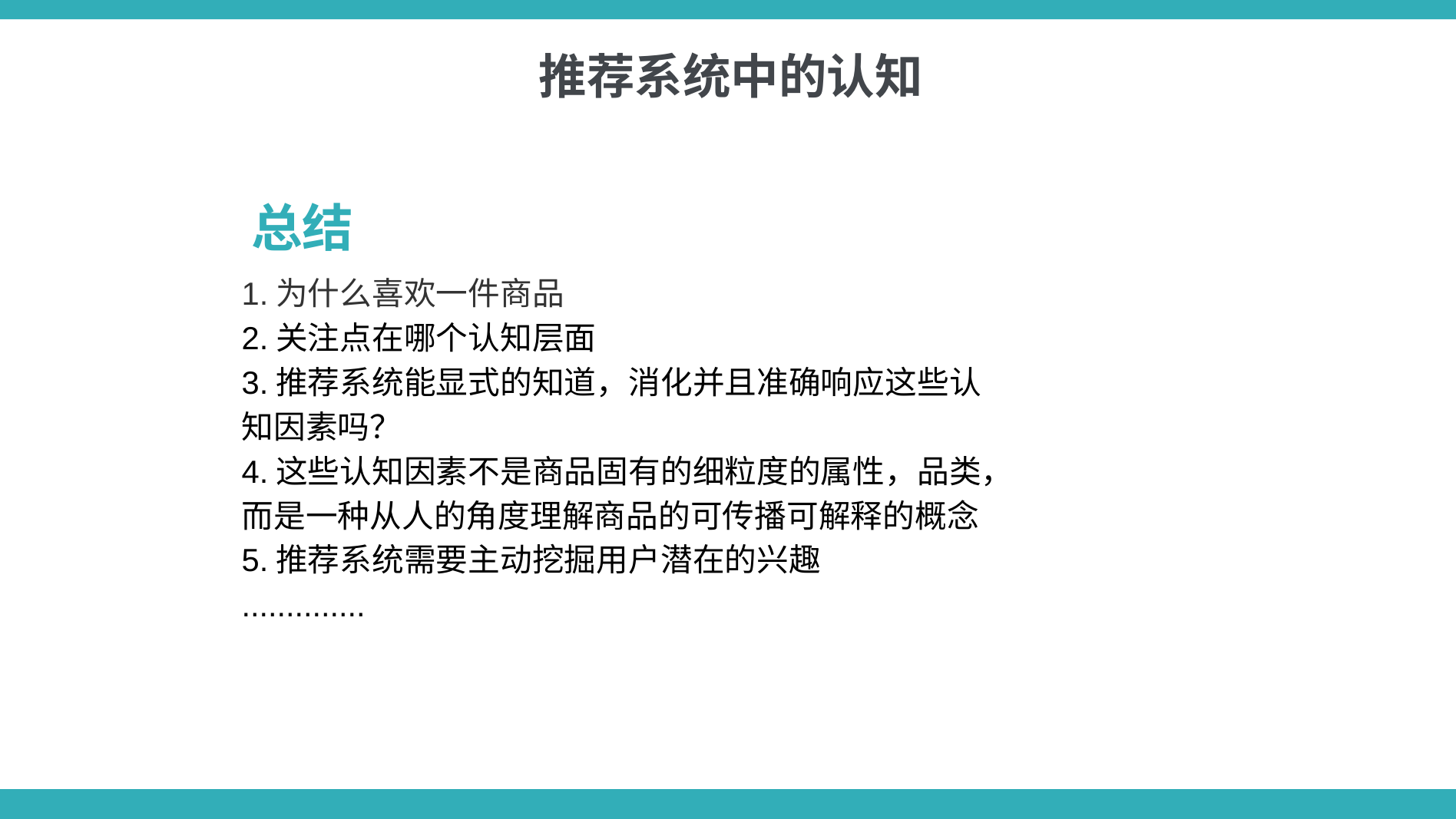

推荐系统中的认知
总结
1.为什么喜欢一件商品
2.关注点在哪个认知层面
3.推荐系统能显式的知道，消化并且准确响应这些认知因素吗？
4.这些认知因素不是商品固有的细粒度的属性，品类，而是一种从人的角度理解商品的可传播可解释的概念
5.推荐系统需要主动挖掘用户潜在的兴趣
..............